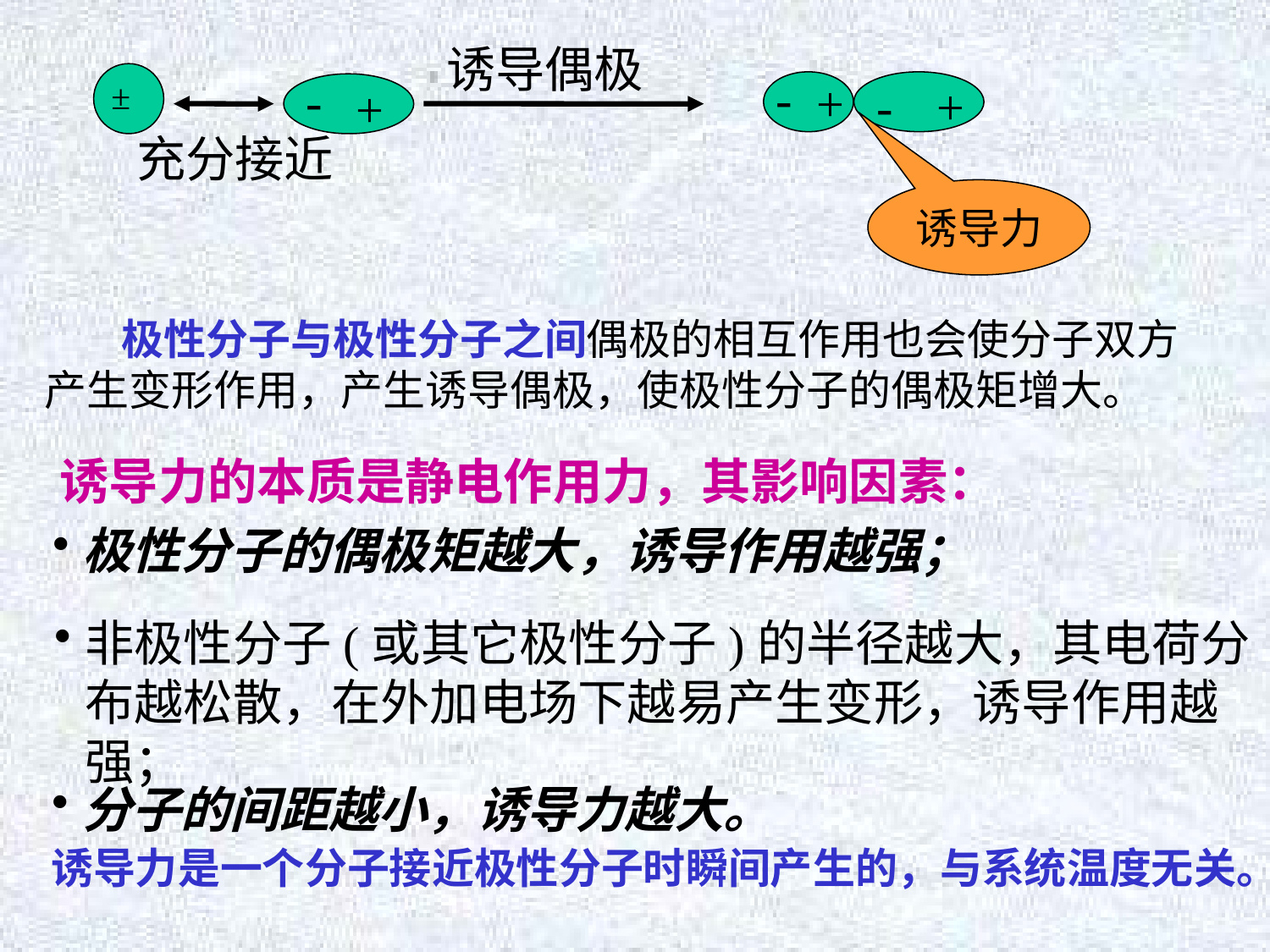

诱导偶极
-
+
-
+

±
-
+

充分接近
诱导力
       极性分子与极性分子之间偶极的相互作用也会使分子双方产生变形作用，产生诱导偶极，使极性分子的偶极矩增大。
诱导力的本质是静电作用力，其影响因素：
极性分子的偶极矩越大，诱导作用越强；
非极性分子(或其它极性分子)的半径越大，其电荷分布越松散，在外加电场下越易产生变形，诱导作用越强；
分子的间距越小，诱导力越大。
诱导力是一个分子接近极性分子时瞬间产生的，与系统温度无关。